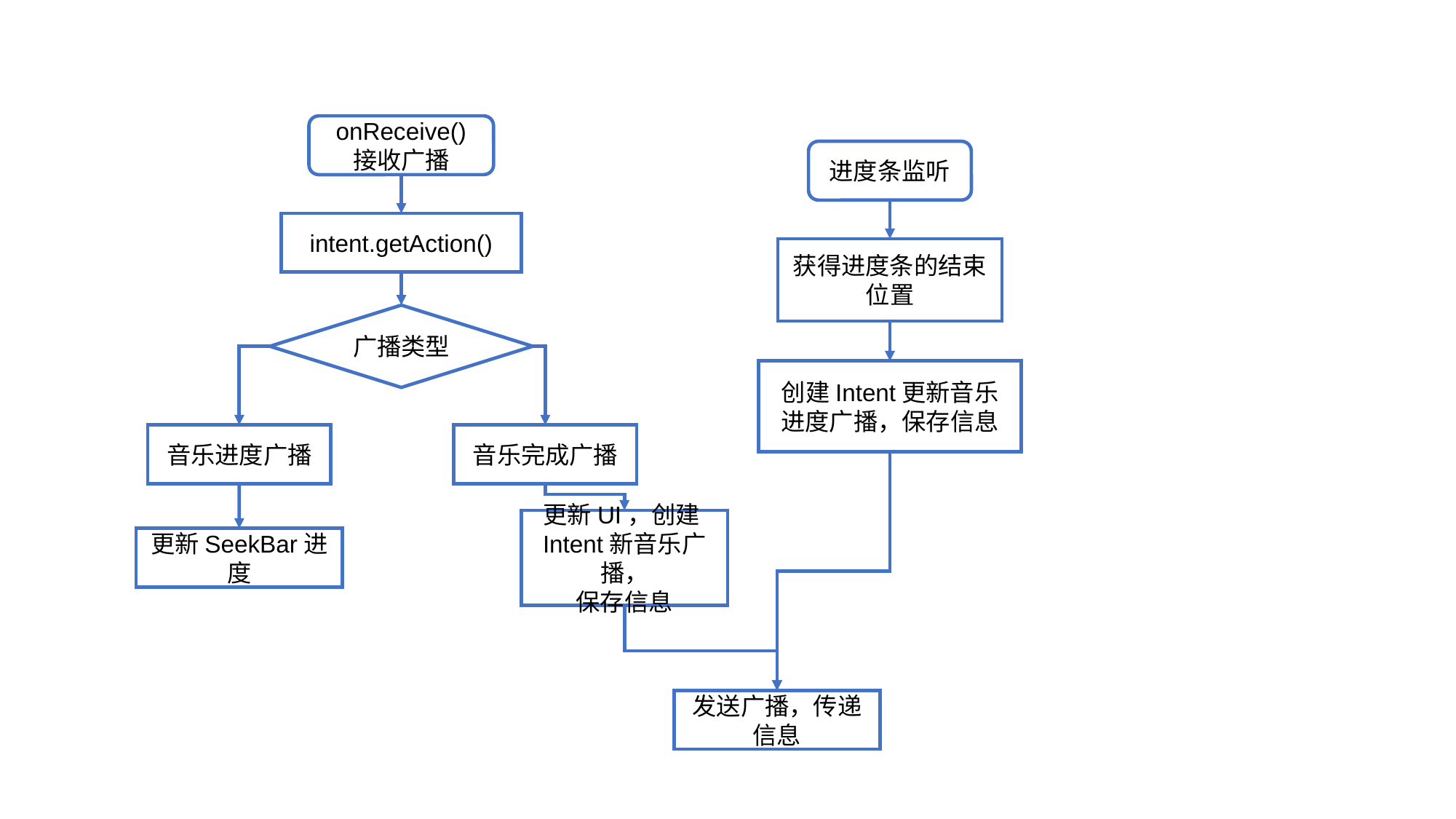

onReceive()
接收广播
进度条监听
intent.getAction()
获得进度条的结束位置
广播类型
创建Intent更新音乐进度广播，保存信息
音乐进度广播
音乐完成广播
更新UI，创建Intent新音乐广播，
保存信息
更新SeekBar进度
发送广播，传递信息